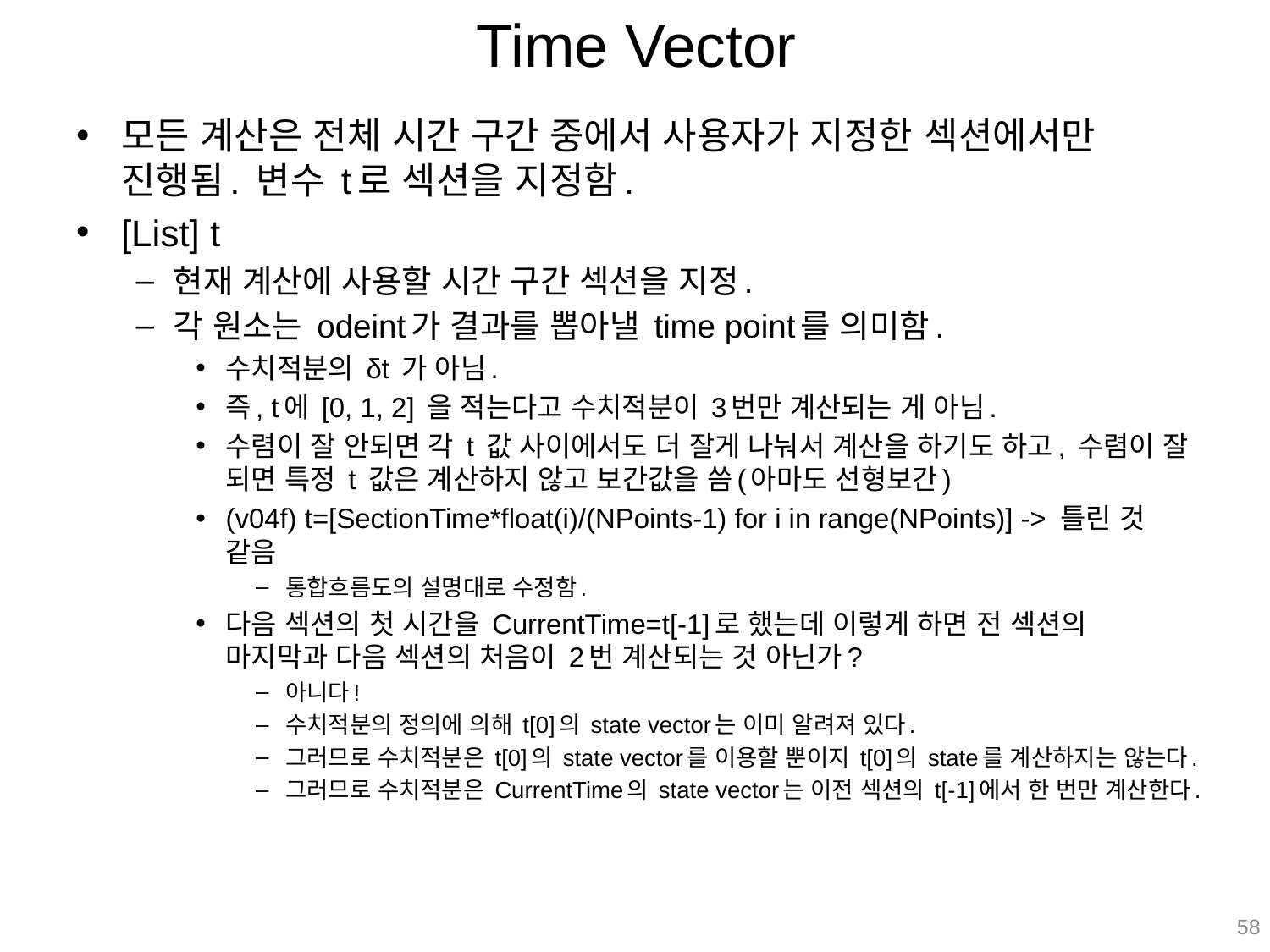

# Time Vector
모든 계산은 전체 시간 구간 중에서 사용자가 지정한 섹션에서만 진행됨. 변수 t로 섹션을 지정함.
[List] t
현재 계산에 사용할 시간 구간 섹션을 지정.
각 원소는 odeint가 결과를 뽑아낼 time point를 의미함.
수치적분의 δt 가 아님.
즉, t에 [0, 1, 2] 을 적는다고 수치적분이 3번만 계산되는 게 아님.
수렴이 잘 안되면 각 t 값 사이에서도 더 잘게 나눠서 계산을 하기도 하고, 수렴이 잘 되면 특정 t 값은 계산하지 않고 보간값을 씀(아마도 선형보간)
(v04f) t=[SectionTime*float(i)/(NPoints-1) for i in range(NPoints)] -> 틀린 것 같음
통합흐름도의 설명대로 수정함.
다음 섹션의 첫 시간을 CurrentTime=t[-1]로 했는데 이렇게 하면 전 섹션의 마지막과 다음 섹션의 처음이 2번 계산되는 것 아닌가?
아니다!
수치적분의 정의에 의해 t[0]의 state vector는 이미 알려져 있다.
그러므로 수치적분은 t[0]의 state vector를 이용할 뿐이지 t[0]의 state를 계산하지는 않는다.
그러므로 수치적분은 CurrentTime의 state vector는 이전 섹션의 t[-1]에서 한 번만 계산한다.

58